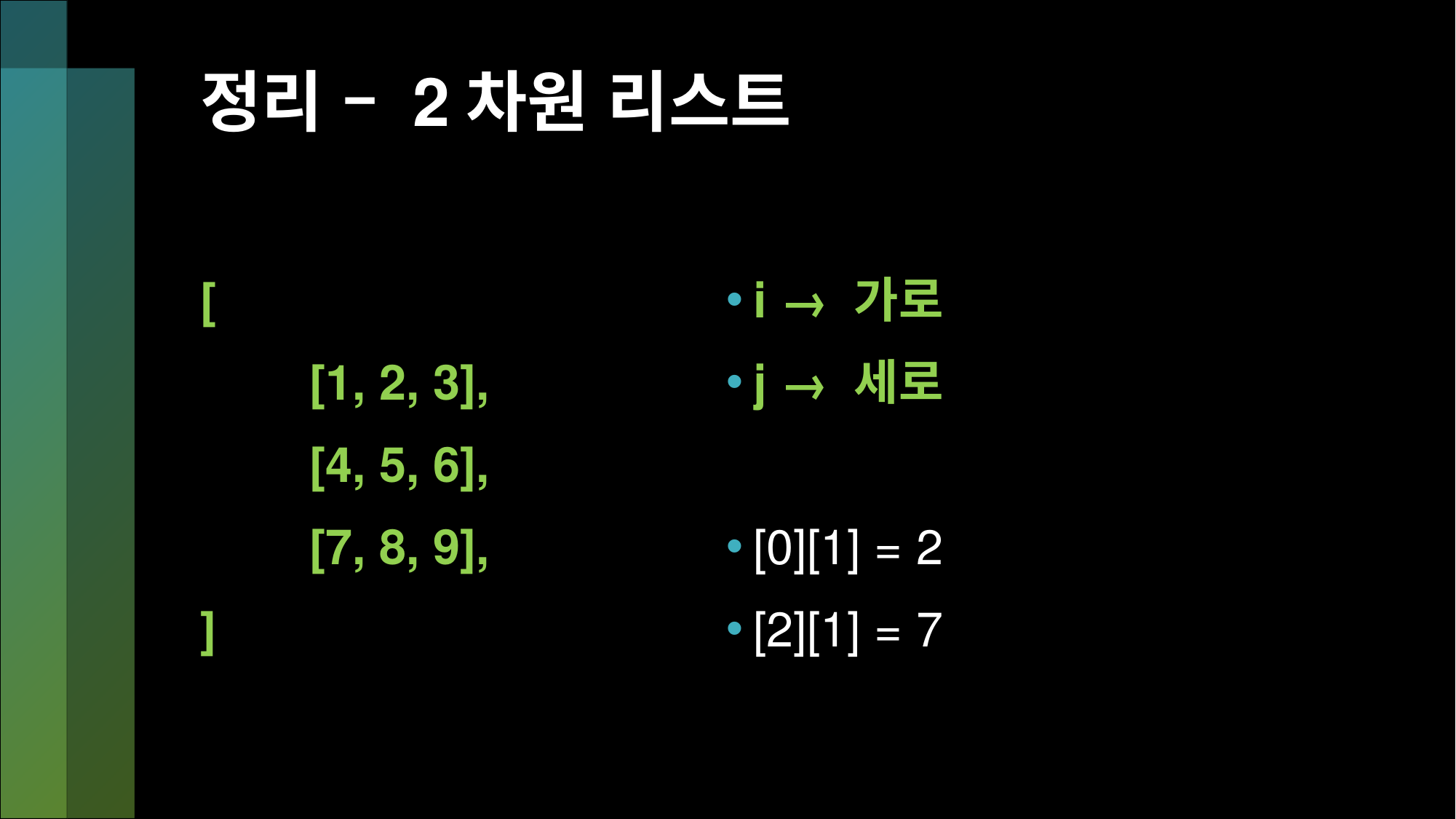

# 정리 – 2차원 리스트
[
	[1, 2, 3],
	[4, 5, 6],
	[7, 8, 9],
]
i → 가로
j → 세로

[0][1] = 2
[2][1] = 7